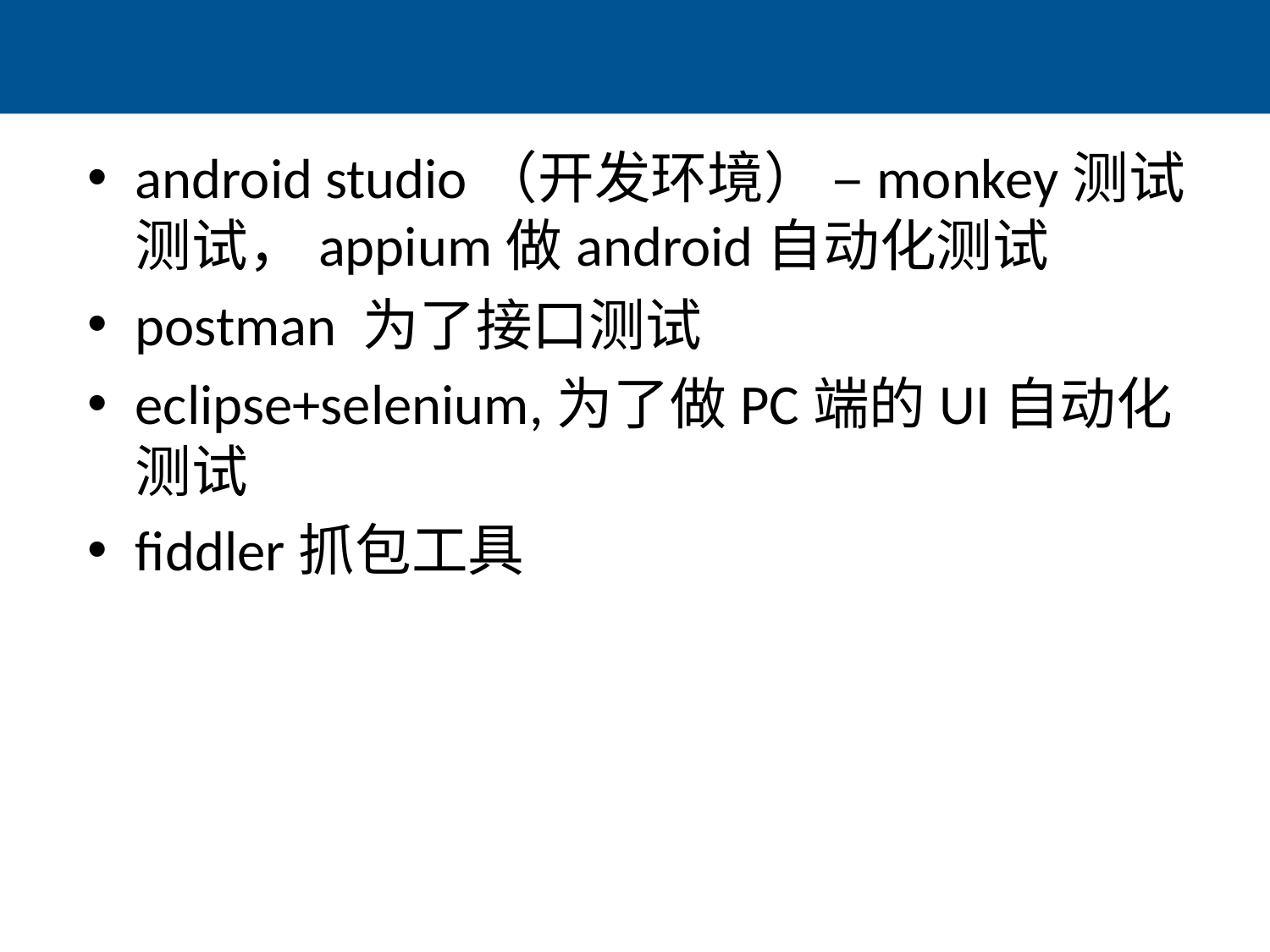

#
android studio（开发环境） –monkey测试测试，appium做android自动化测试
postman 为了接口测试
eclipse+selenium,为了做PC端的UI自动化测试
fiddler抓包工具